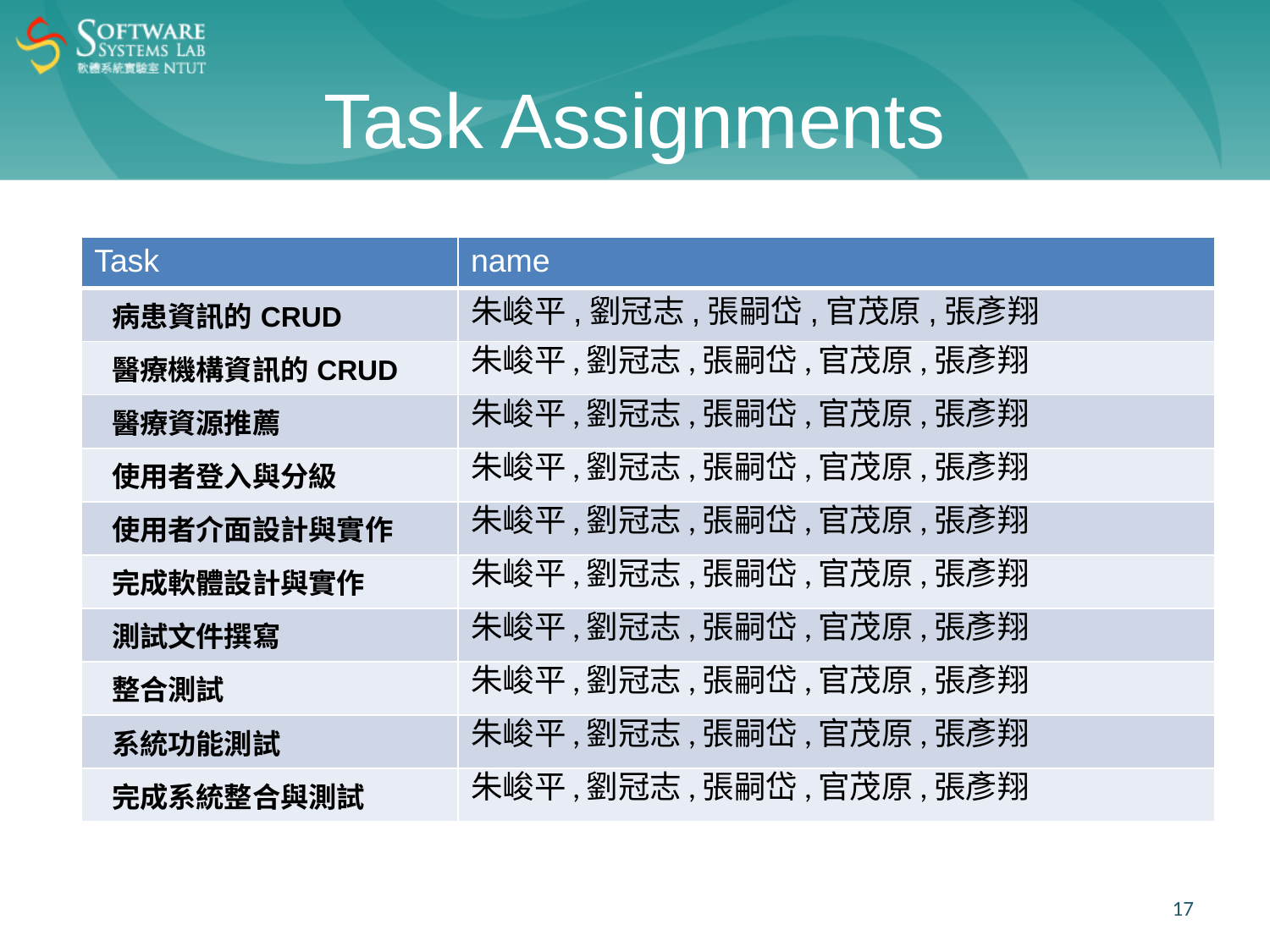

# Task Assignments
| Task | name |
| --- | --- |
| 病患資訊的CRUD | 朱峻平,劉冠志,張嗣岱,官茂原,張彥翔 |
| 醫療機構資訊的CRUD | 朱峻平,劉冠志,張嗣岱,官茂原,張彥翔 |
| 醫療資源推薦 | 朱峻平,劉冠志,張嗣岱,官茂原,張彥翔 |
| 使用者登入與分級 | 朱峻平,劉冠志,張嗣岱,官茂原,張彥翔 |
| 使用者介面設計與實作 | 朱峻平,劉冠志,張嗣岱,官茂原,張彥翔 |
| 完成軟體設計與實作 | 朱峻平,劉冠志,張嗣岱,官茂原,張彥翔 |
| 測試文件撰寫 | 朱峻平,劉冠志,張嗣岱,官茂原,張彥翔 |
| 整合測試 | 朱峻平,劉冠志,張嗣岱,官茂原,張彥翔 |
| 系統功能測試 | 朱峻平,劉冠志,張嗣岱,官茂原,張彥翔 |
| 完成系統整合與測試 | 朱峻平,劉冠志,張嗣岱,官茂原,張彥翔 |
17